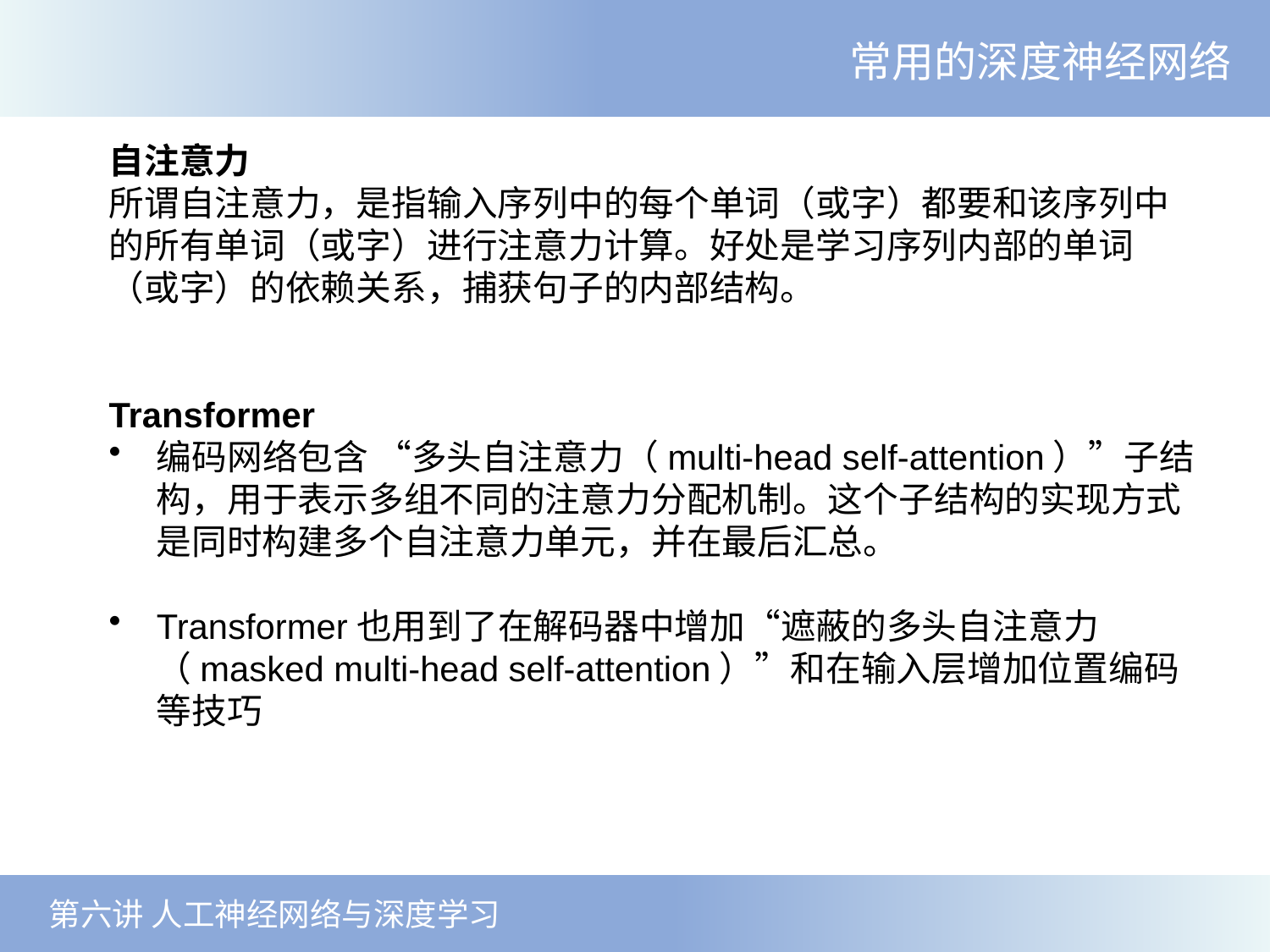

常用的深度神经网络
自注意力
所谓自注意力，是指输入序列中的每个单词（或字）都要和该序列中的所有单词（或字）进行注意力计算。好处是学习序列内部的单词（或字）的依赖关系，捕获句子的内部结构。

Transformer
编码网络包含 “多头自注意力（multi-head self-attention）”子结构，用于表示多组不同的注意力分配机制。这个子结构的实现方式是同时构建多个自注意力单元，并在最后汇总。

Transformer也用到了在解码器中增加“遮蔽的多头自注意力（masked multi-head self-attention）”和在输入层增加位置编码等技巧
    第六讲 人工神经网络与深度学习